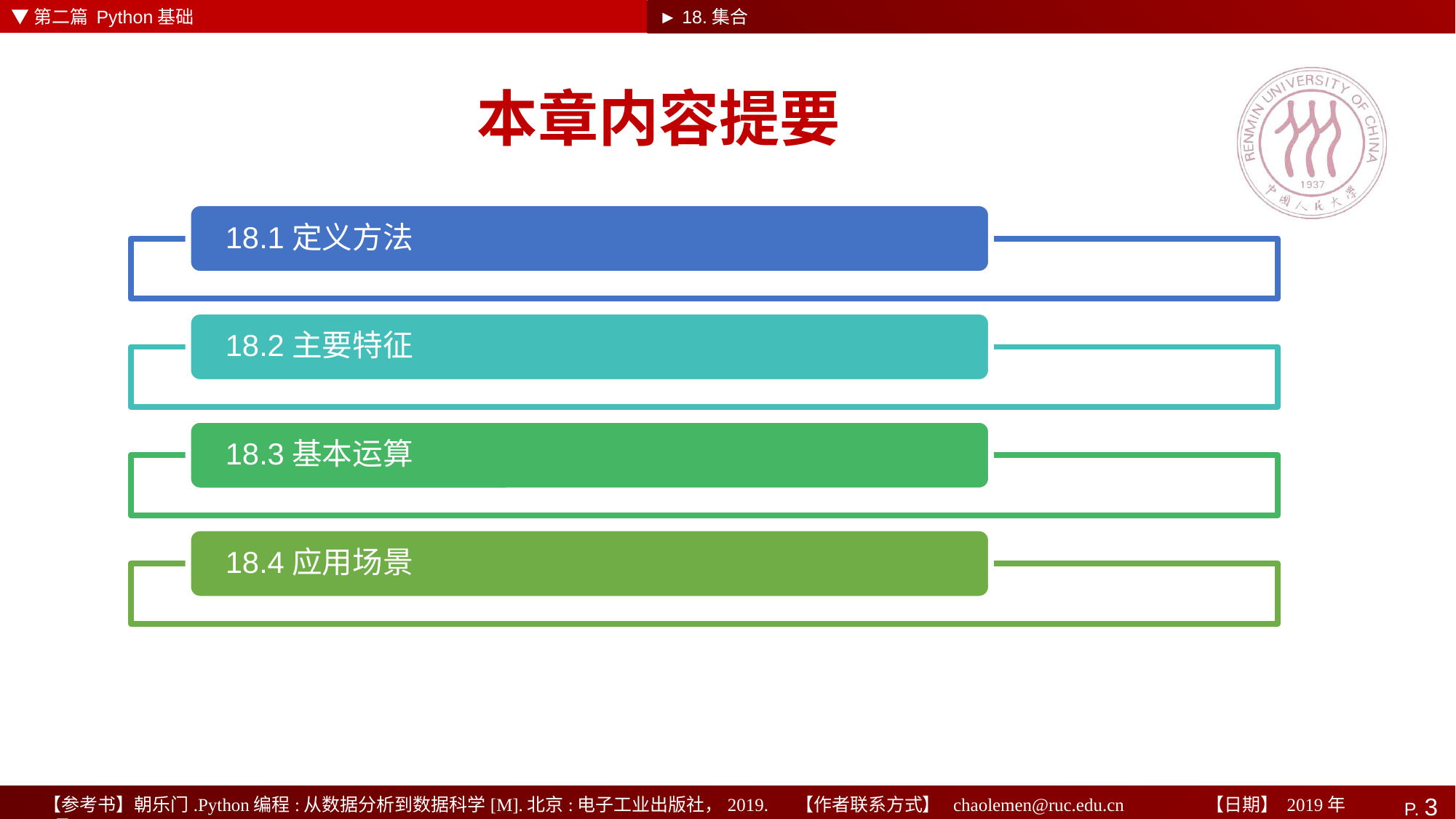

▼第二篇 Python基础
► 18.集合
# 本章内容提要
18.1定义方法
18.2主要特征
18.3基本运算
18.4应用场景